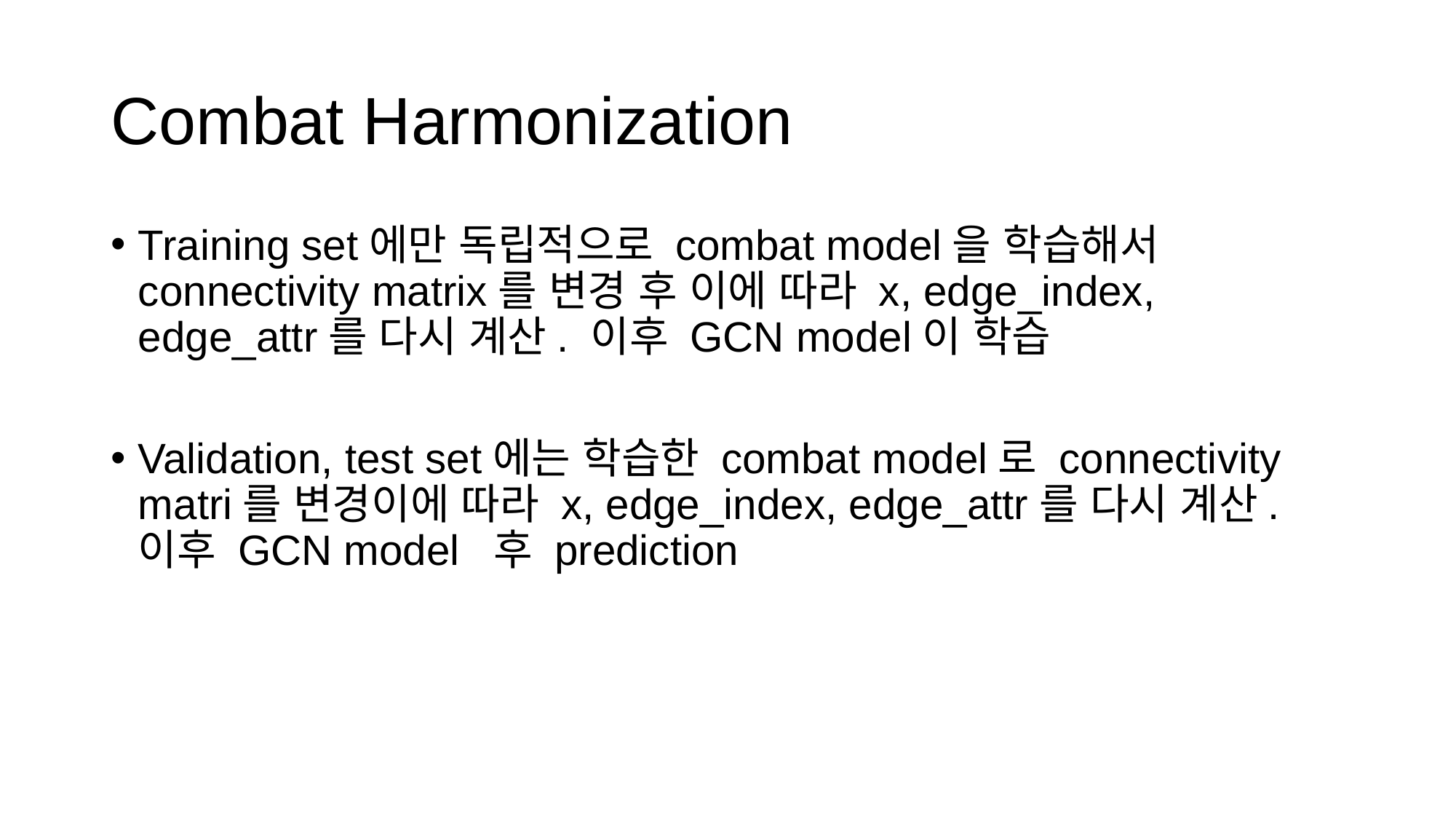

# Combat Harmonization
Training set에만 독립적으로 combat model을 학습해서 connectivity matrix를 변경 후 이에 따라 x, edge_index, edge_attr를 다시 계산. 이후 GCN model이 학습

Validation, test set에는 학습한 combat model로 connectivity matri를 변경이에 따라 x, edge_index, edge_attr를 다시 계산. 이후 GCN model  후 prediction